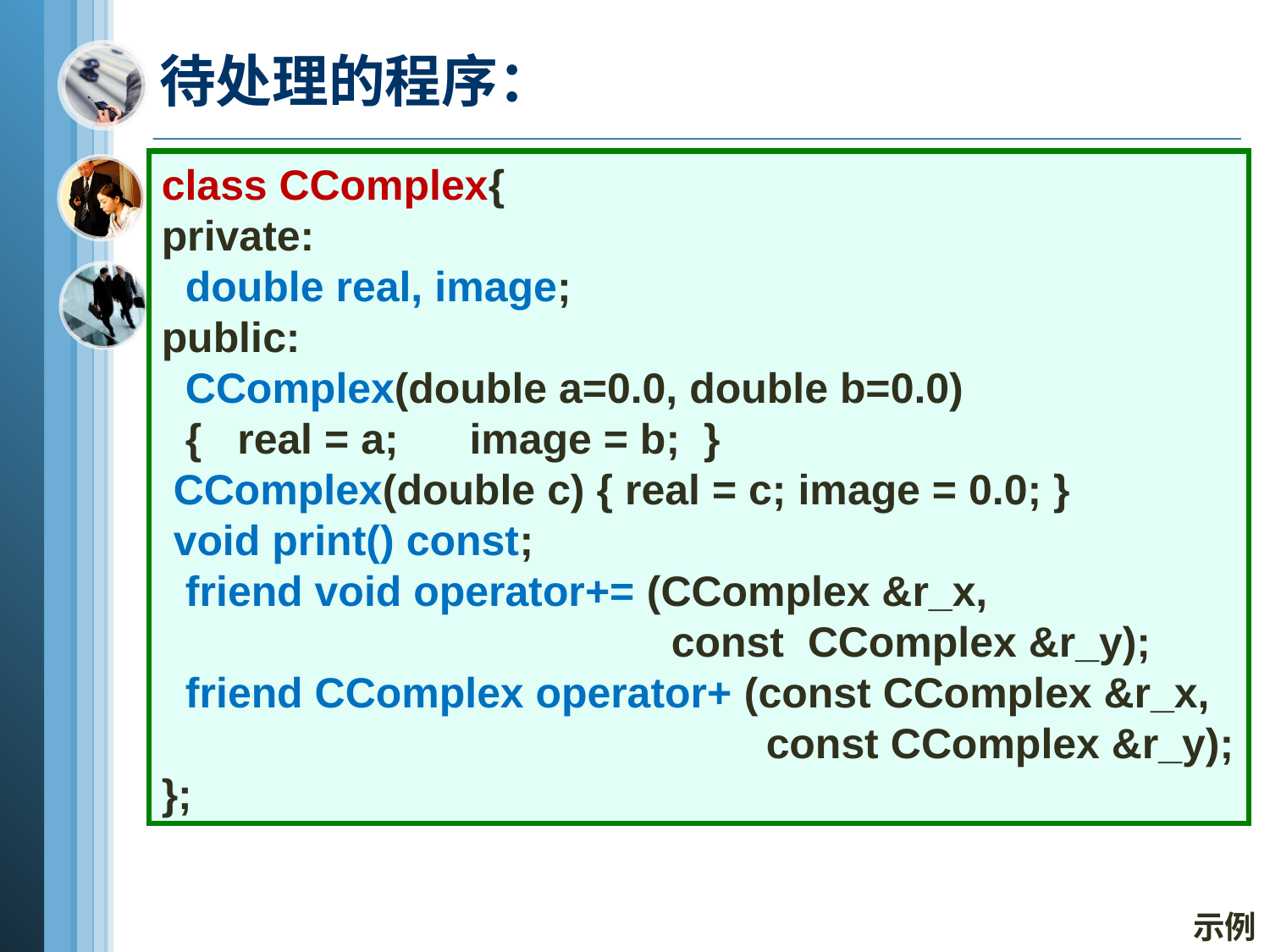

# 待处理的程序：
class CComplex{
private:
  double real, image;
public:
  CComplex(double a=0.0, double b=0.0)
  {   real = a;      image = b;  }
 CComplex(double c) { real = c; image = 0.0; }
 void print() const;
  friend void operator+= (CComplex &r_x,
                                           const  CComplex &r_y);
  friend CComplex operator+ (const CComplex &r_x,
                                                   const CComplex &r_y);
};
示例